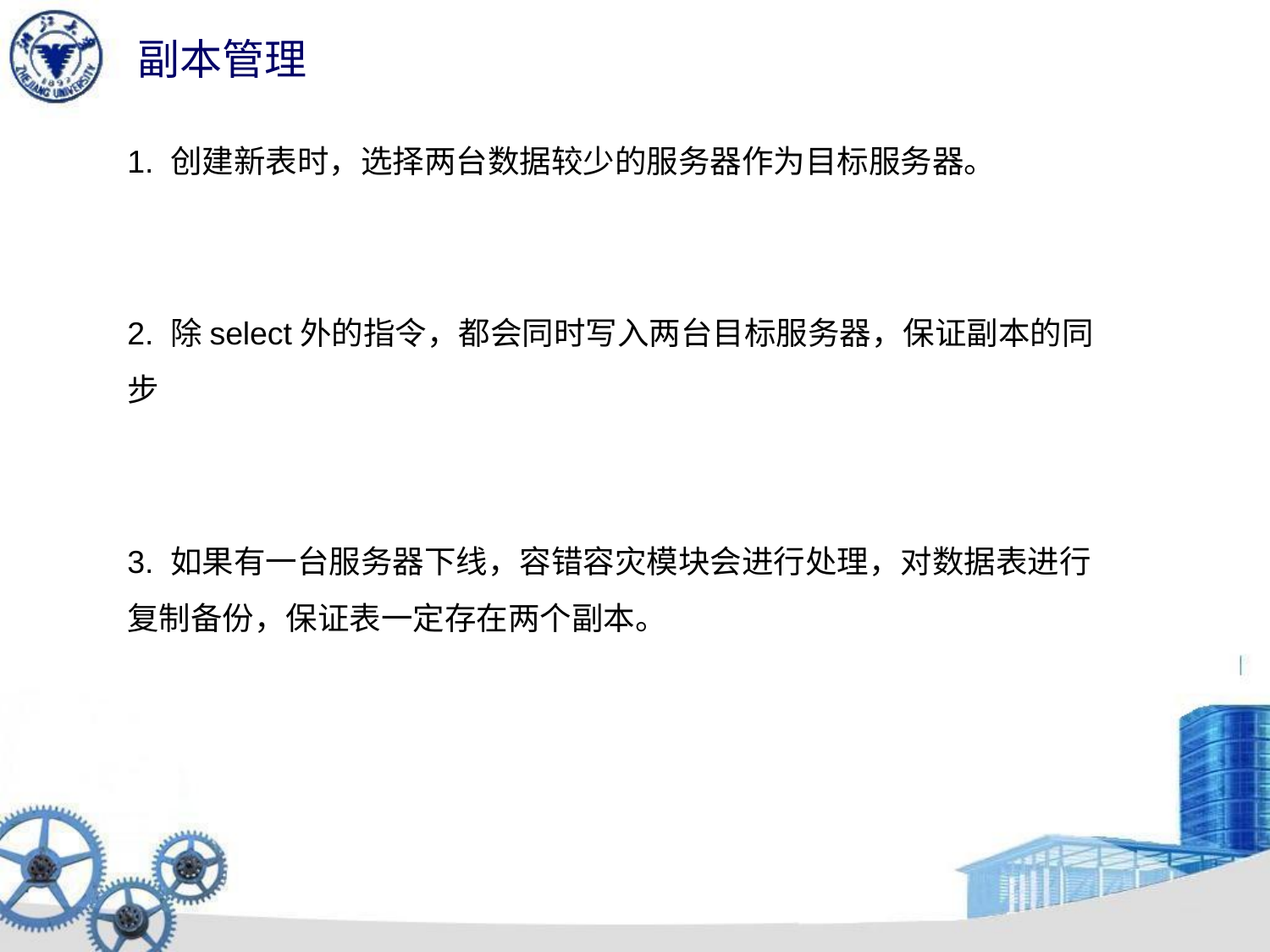

副本管理
1. 创建新表时，选择两台数据较少的服务器作为目标服务器。

2. 除select外的指令，都会同时写入两台目标服务器，保证副本的同步

3. 如果有一台服务器下线，容错容灾模块会进行处理，对数据表进行复制备份，保证表一定存在两个副本。